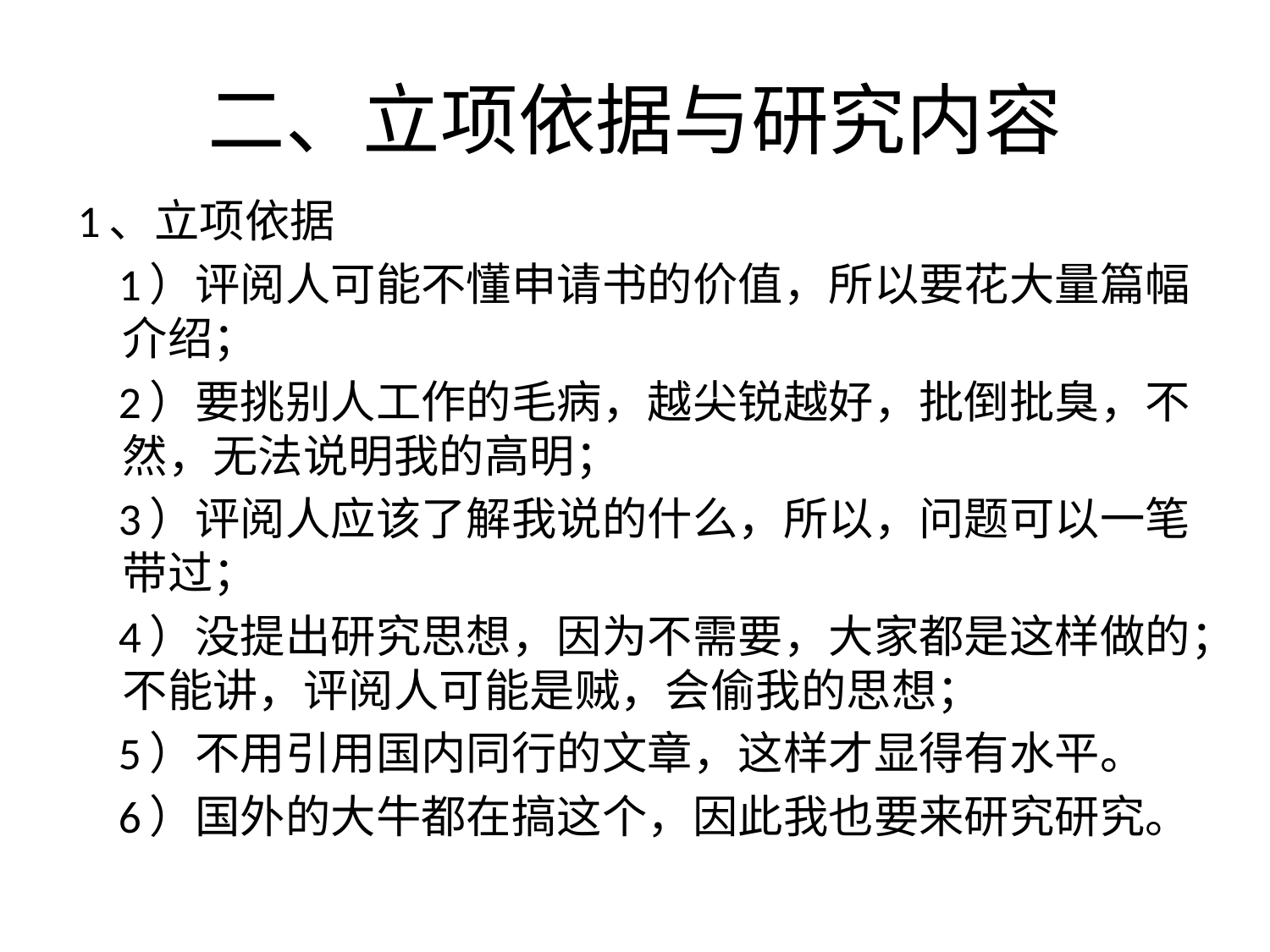

# 二、立项依据与研究内容
1、立项依据
    1）评阅人可能不懂申请书的价值，所以要花大量篇幅介绍；
    2）要挑别人工作的毛病，越尖锐越好，批倒批臭，不然，无法说明我的高明；
    3）评阅人应该了解我说的什么，所以，问题可以一笔带过；
    4）没提出研究思想，因为不需要，大家都是这样做的；不能讲，评阅人可能是贼，会偷我的思想；
    5）不用引用国内同行的文章，这样才显得有水平。
    6）国外的大牛都在搞这个，因此我也要来研究研究。